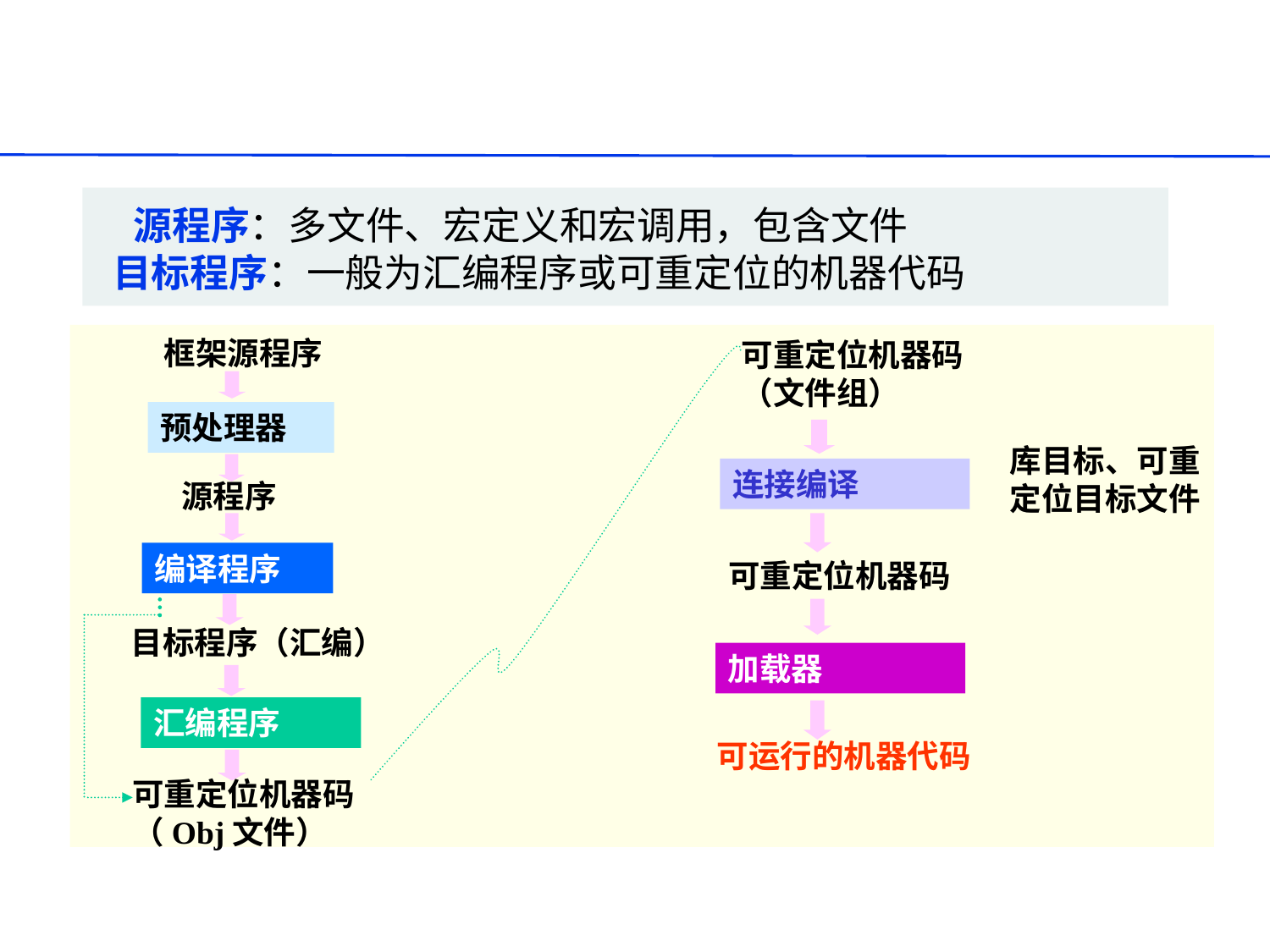

源程序：多文件、宏定义和宏调用，包含文件
 目标程序：一般为汇编程序或可重定位的机器代码

框架源程序
可重定位机器码
（文件组）

预处理器

库目标、可重
定位目标文件

连接编译
源程序

编译程序
可重定位机器码

目标程序（汇编）
加载器

汇编程序

可运行的机器代码

可重定位机器码
（Obj文件）